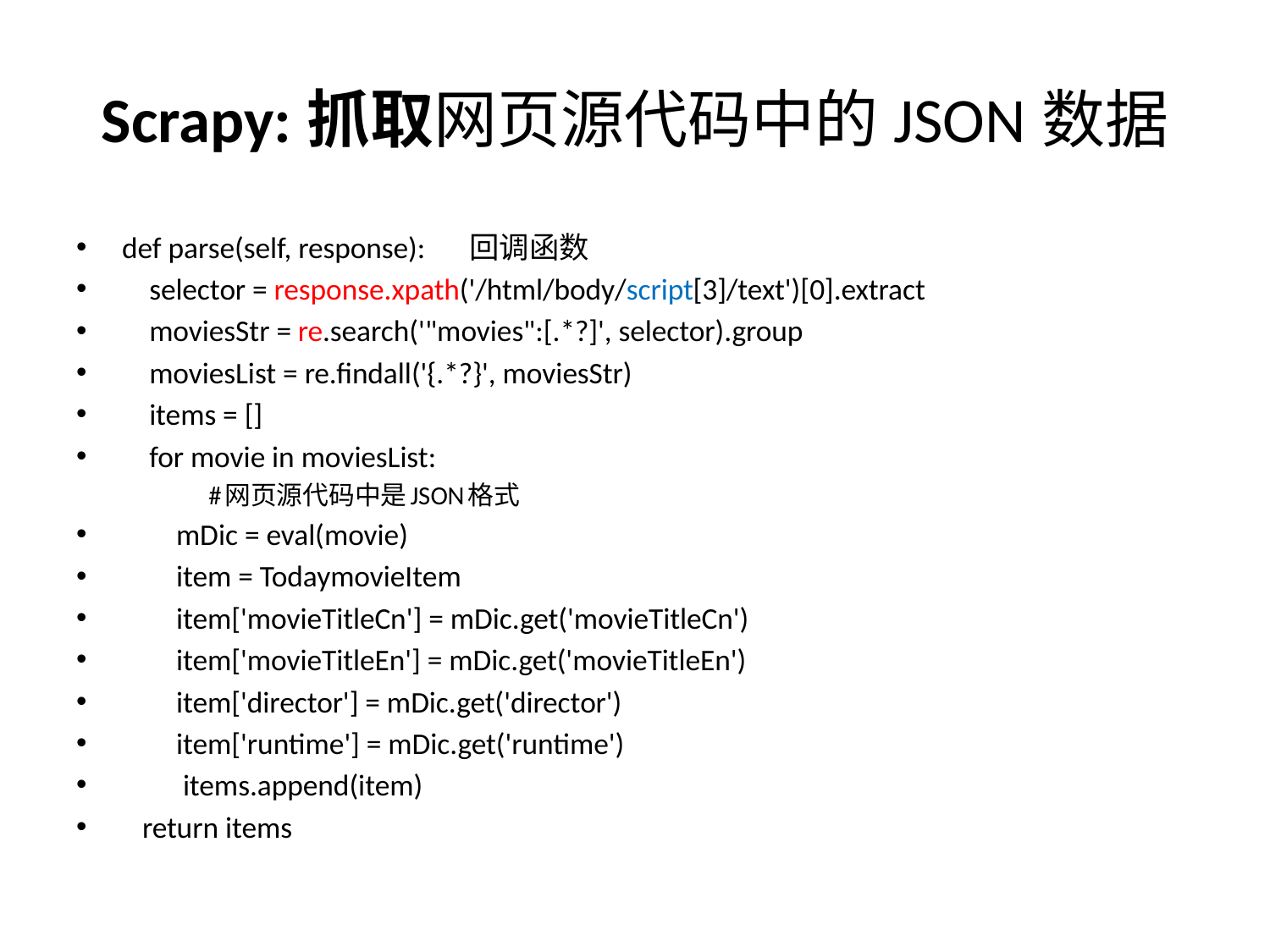

# Scrapy:抓取网页源代码中的JSON数据
def parse(self, response):      回调函数
    selector = response.xpath('/html/body/script[3]/text')[0].extract
    moviesStr = re.search('"movies":[.*?]', selector).group
    moviesList = re.findall('{.*?}', moviesStr)
    items = []
    for movie in moviesList:
            #网页源代码中是JSON格式
        mDic = eval(movie)
        item = TodaymovieItem
        item['movieTitleCn'] = mDic.get('movieTitleCn')
        item['movieTitleEn'] = mDic.get('movieTitleEn')
        item['director'] = mDic.get('director')
        item['runtime'] = mDic.get('runtime')
         items.append(item)
   return items